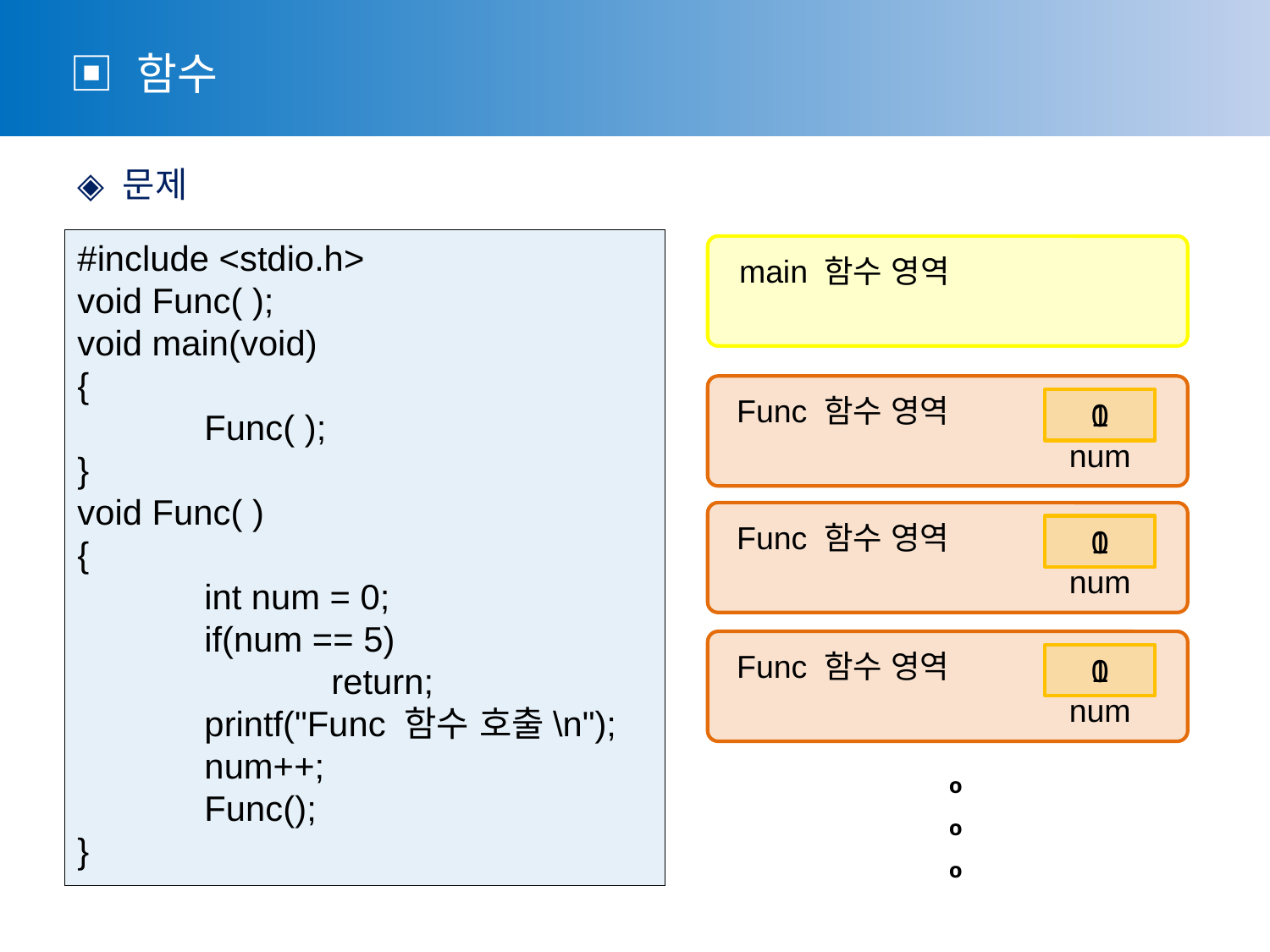

▣ 함수
 ◈ 문제
#include <stdio.h>
void Func( );
void main(void)
{
	Func( );
}
void Func( )
{
	int num = 0;
	if(num == 5)
		return;
	printf("Func 함수 호출\n");
	num++;
	Func();
}

main 함수 영역

Func 함수 영역

num
0
1

Func 함수 영역

num
0
1

Func 함수 영역

num
0
1
º
º
º